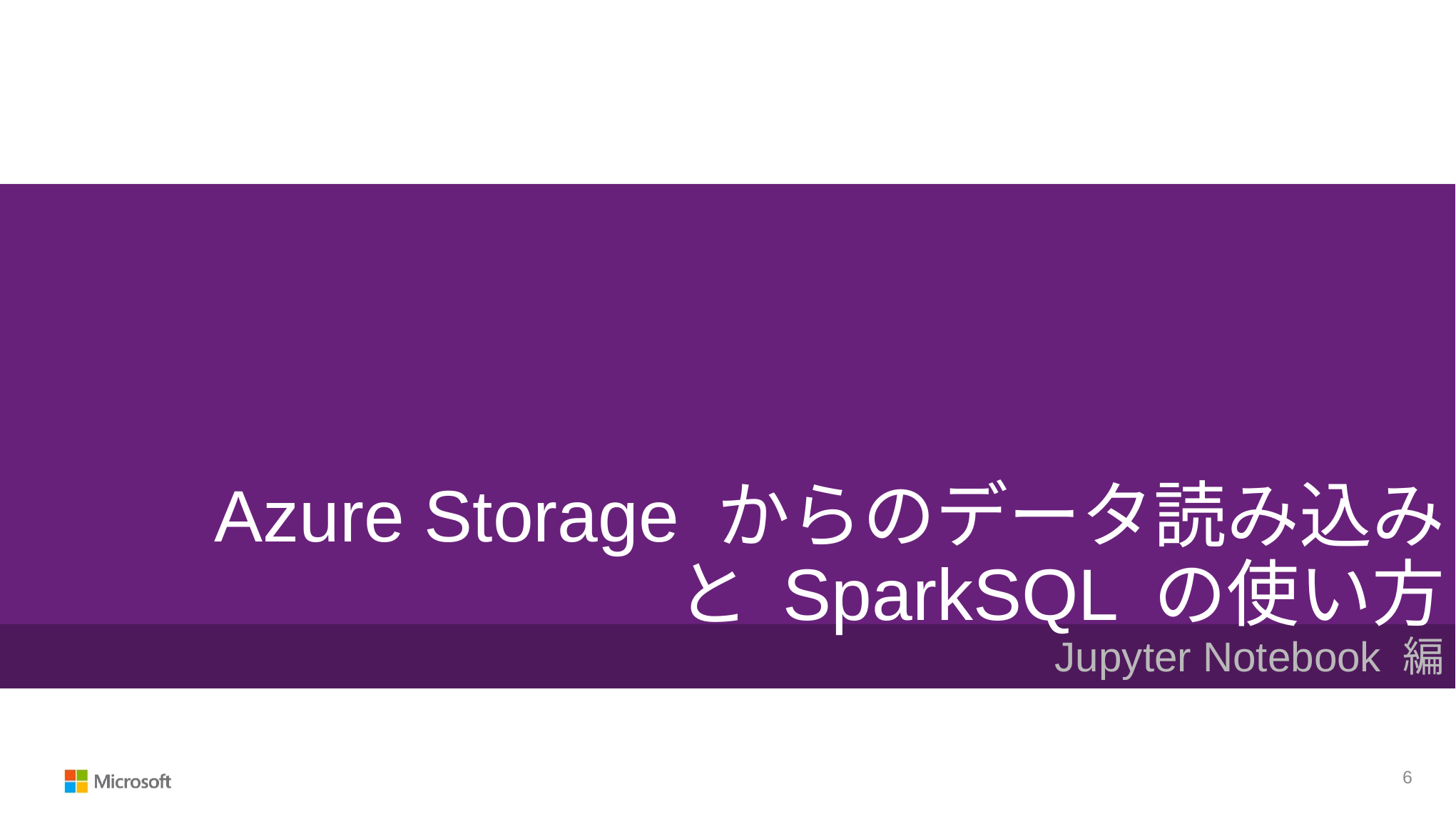

Azure Storage からのデータ読み込みと SparkSQL の使い方
Jupyter Notebook 編

6